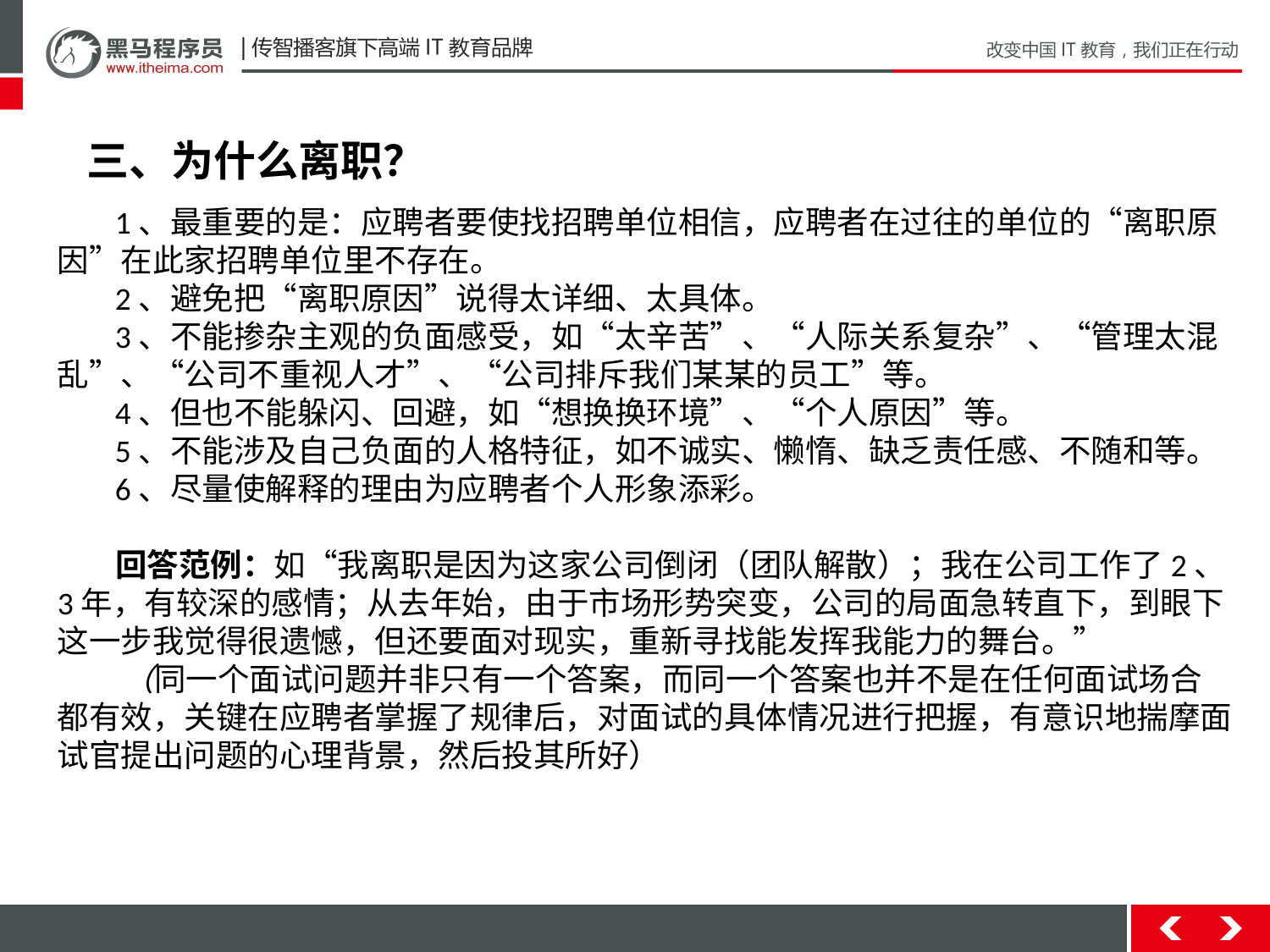

三、为什么离职？
        1、最重要的是：应聘者要使找招聘单位相信，应聘者在过往的单位的“离职原因”在此家招聘单位里不存在。
        2、避免把“离职原因”说得太详细、太具体。
        3、不能掺杂主观的负面感受，如“太辛苦”、“人际关系复杂”、“管理太混乱”、“公司不重视人才”、“公司排斥我们某某的员工”等。
        4、但也不能躲闪、回避，如“想换换环境”、“个人原因”等。
        5、不能涉及自己负面的人格特征，如不诚实、懒惰、缺乏责任感、不随和等。
        6、尽量使解释的理由为应聘者个人形象添彩。

       回答范例：如“我离职是因为这家公司倒闭（团队解散）；我在公司工作了2、3年，有较深的感情；从去年始，由于市场形势突变，公司的局面急转直下，到眼下这一步我觉得很遗憾，但还要面对现实，重新寻找能发挥我能力的舞台。”
        （同一个面试问题并非只有一个答案，而同一个答案也并不是在任何面试场合都有效，关键在应聘者掌握了规律后，对面试的具体情况进行把握，有意识地揣摩面试官提出问题的心理背景，然后投其所好）